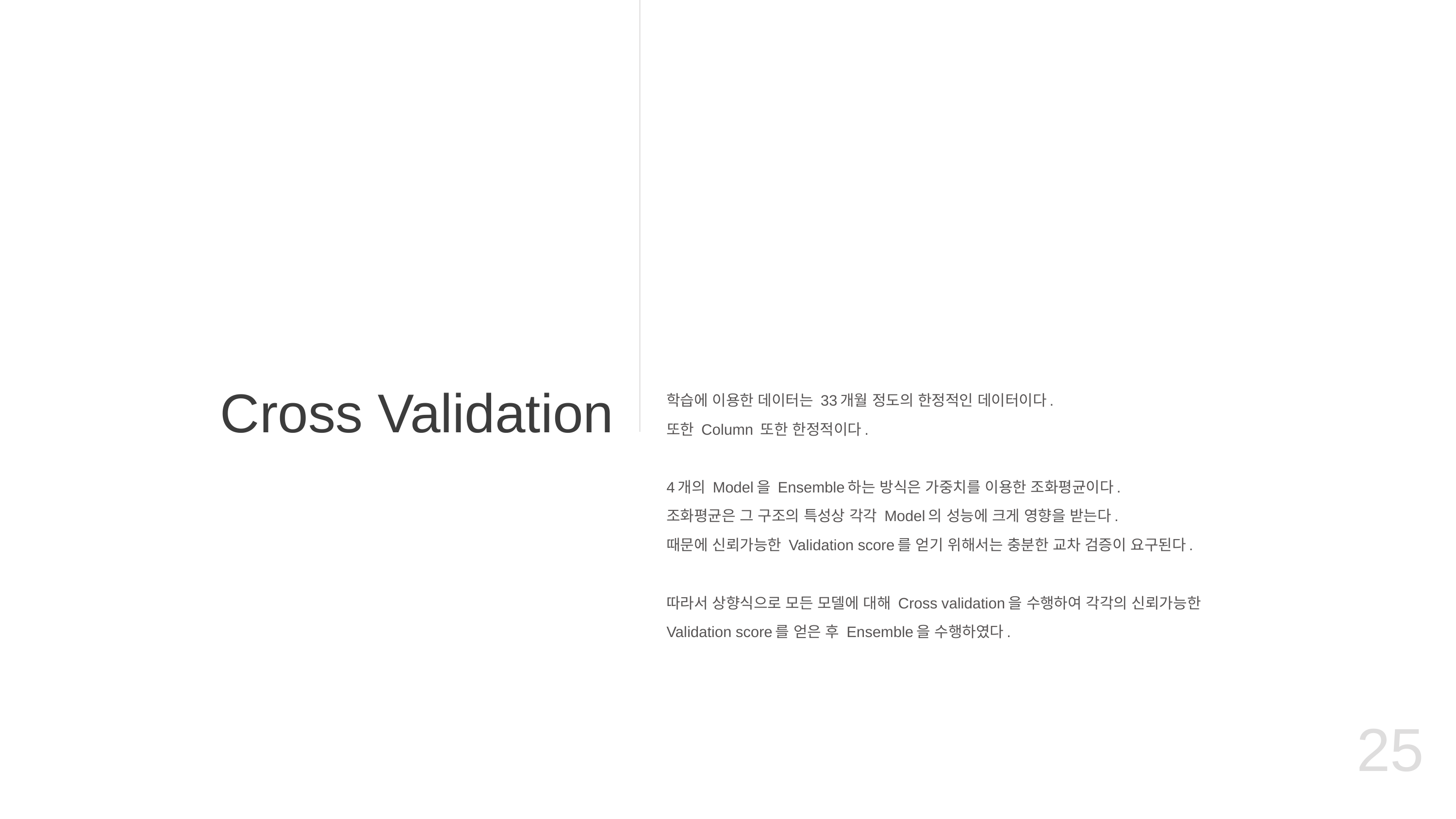

# Cross Validation
학습에 이용한 데이터는 33개월 정도의 한정적인 데이터이다.
또한 Column 또한 한정적이다.

4개의 Model을 Ensemble하는 방식은 가중치를 이용한 조화평균이다.
조화평균은 그 구조의 특성상 각각 Model의 성능에 크게 영향을 받는다.
때문에 신뢰가능한 Validation score를 얻기 위해서는 충분한 교차 검증이 요구된다.

따라서 상향식으로 모든 모델에 대해 Cross validation을 수행하여 각각의 신뢰가능한 Validation score를 얻은 후 Ensemble을 수행하였다.

25